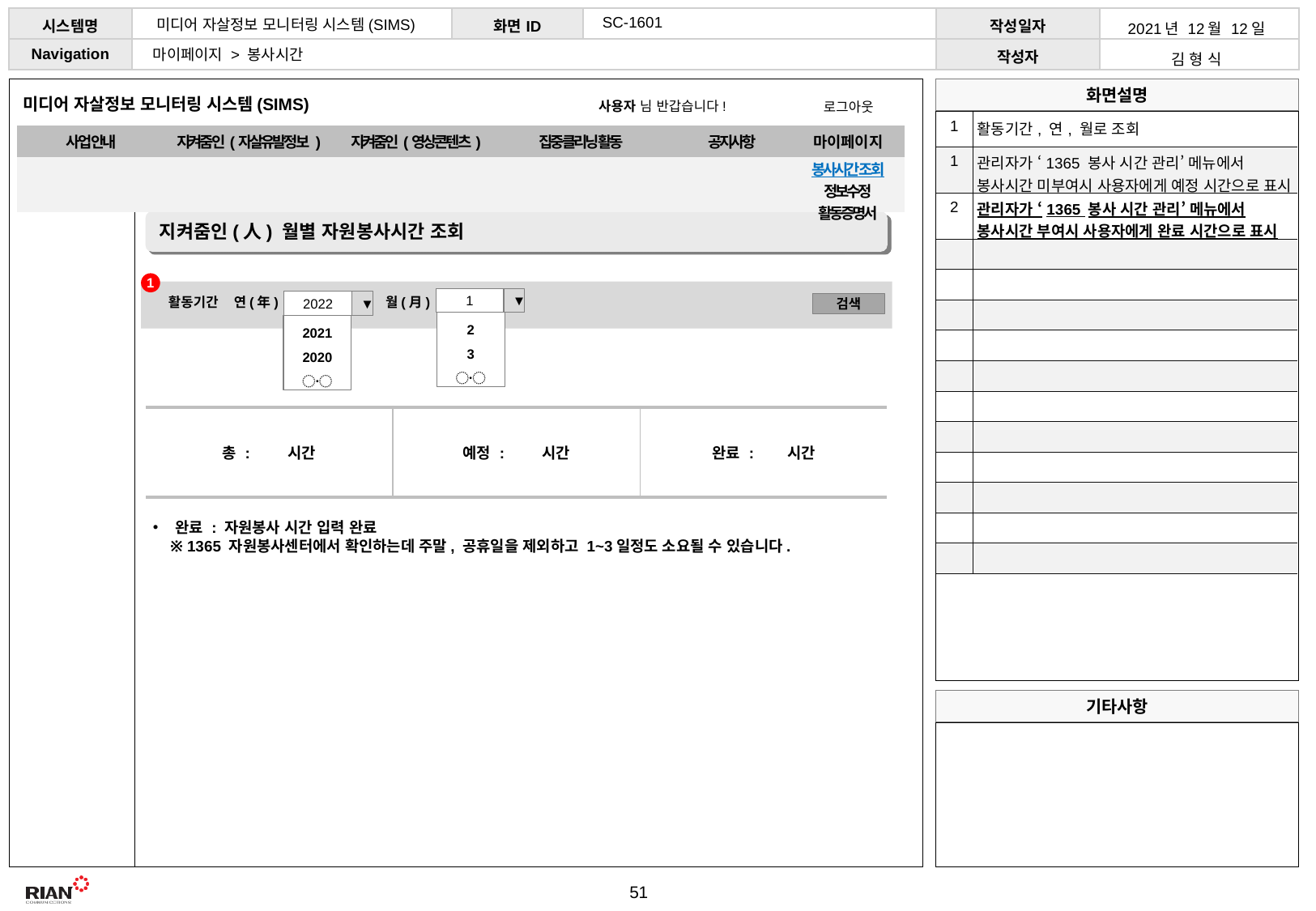

SC-1601
미디어 자살정보 모니터링 시스템(SIMS)
| 2021년 12월 12일 |
| --- |
| 김 형 식 |
마이페이지 > 봉사시간
미디어 자살정보 모니터링 시스템(SIMS)
사용자 님 반갑습니다!
로그아웃
| 1 | 활동기간, 연, 월로 조회 |
| --- | --- |
| 1 | 관리자가 ‘1365 봉사 시간 관리’ 메뉴에서 봉사시간 미부여시 사용자에게 예정 시간으로 표시 |
| 2 | 관리자가 ‘1365 봉사 시간 관리’ 메뉴에서 봉사시간 부여시 사용자에게 완료 시간으로 표시 |
|  |  |
|  |  |
|  |  |
|  |  |
|  |  |
|  |  |
|  |  |
|  |  |
|  |  |
|  |  |
|  |  |
| 사업 안내 | 지켜줌인(자살유발정보 ) | 지켜줌인(영상콘텐츠) | 집중클리닝 활동 | 공지사항 | 마이페이지 |
| --- | --- | --- | --- | --- | --- |
|  |  |  |  |  | 봉사시간 조회 정보수정 활동증명서 |
지켜줌인(人) 월별 자원봉사시간 조회
1

활동기간
연(年)
월(月)
1
▼
2022
▼
검색
2
3
〮
2021
2020
〮
| 총 : 시간 | 예정 : 시간 | 완료 : 시간 |
| --- | --- | --- |
완료 : 자원봉사 시간 입력 완료
    ※ 1365 자원봉사센터에서 확인하는데 주말, 공휴일을 제외하고 1~3일정도 소요될 수 있습니다.